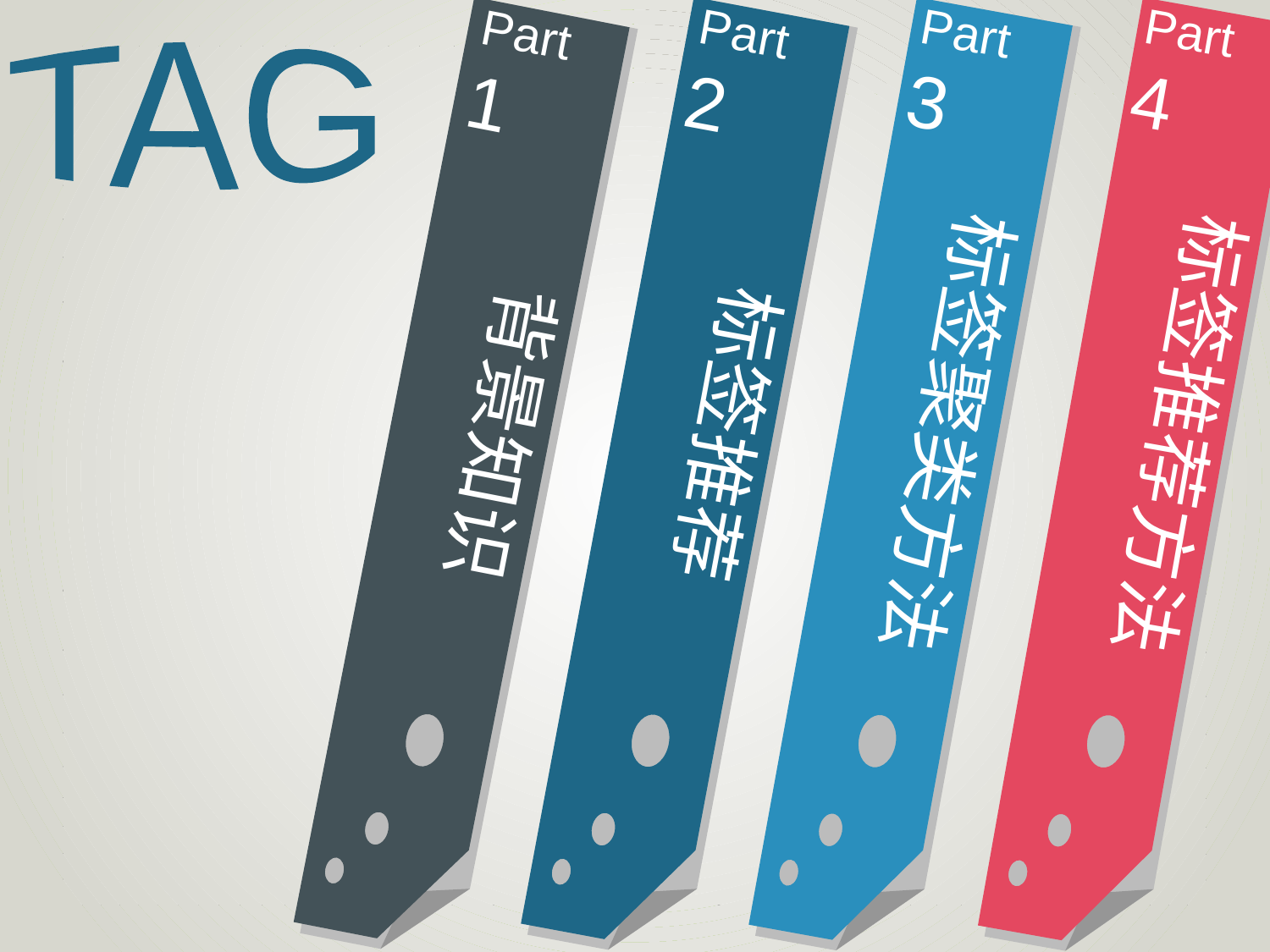

Part 1

背景知识
Part 2

标签推荐
Part 3

标签聚类方法
Part 4

标签推荐方法
TAG
Copyright ©  Fashion Brand. All rights reserved